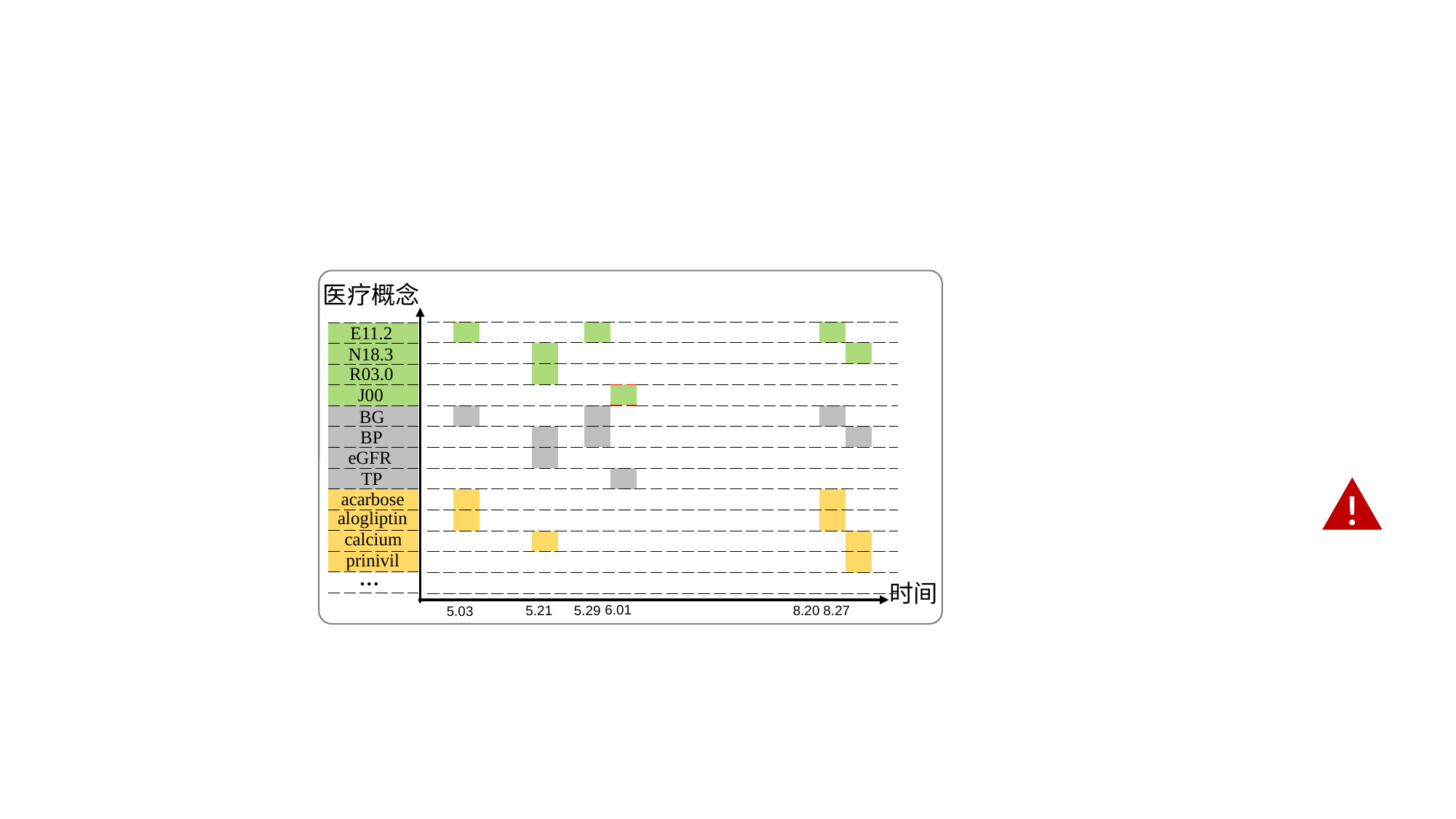

医疗概念
E11.2
|  |  |  |  |  |  |  |  |  |  |  |  |  |  |  |  |  |  |
| --- | --- | --- | --- | --- | --- | --- | --- | --- | --- | --- | --- | --- | --- | --- | --- | --- | --- |
|  |  |  |  |  |  |  |  |  |  |  |  |  |  |  |  |  |  |
|  |  |  |  |  |  |  |  |  |  |  |  |  |  |  |  |  |  |
|  |  |  |  |  |  |  |  |  |  |  |  |  |  |  |  |  |  |
|  |  |  |  |  |  |  |  |  |  |  |  |  |  |  |  |  |  |
|  |  |  |  |  |  |  |  |  |  |  |  |  |  |  |  |  |  |
|  |  |  |  |  |  |  |  |  |  |  |  |  |  |  |  |  |  |
|  |  |  |  |  |  |  |  |  |  |  |  |  |  |  |  |  |  |
|  |  |  |  |  |  |  |  |  |  |  |  |  |  |  |  |  |  |
|  |  |  |  |  |  |  |  |  |  |  |  |  |  |  |  |  |  |
|  |  |  |  |  |  |  |  |  |  |  |  |  |  |  |  |  |  |
|  |  |  |  |  |  |  |  |  |  |  |  |  |  |  |  |  |  |
|  |  |  |  |  |  |  |  |  |  |  |  |  |  |  |  |  |  |
|  |
| --- |
|  |
|  |
|  |
|  |
|  |
|  |
|  |
|  |
|  |
|  |
|  |
|  |
N18.3
R03.0
J00
BG
BP
eGFR
TP

!
acarbose
alogliptin
calcium
prinivil
…
时间
6.01
5.21
8.20
8.27
5.29
5.03